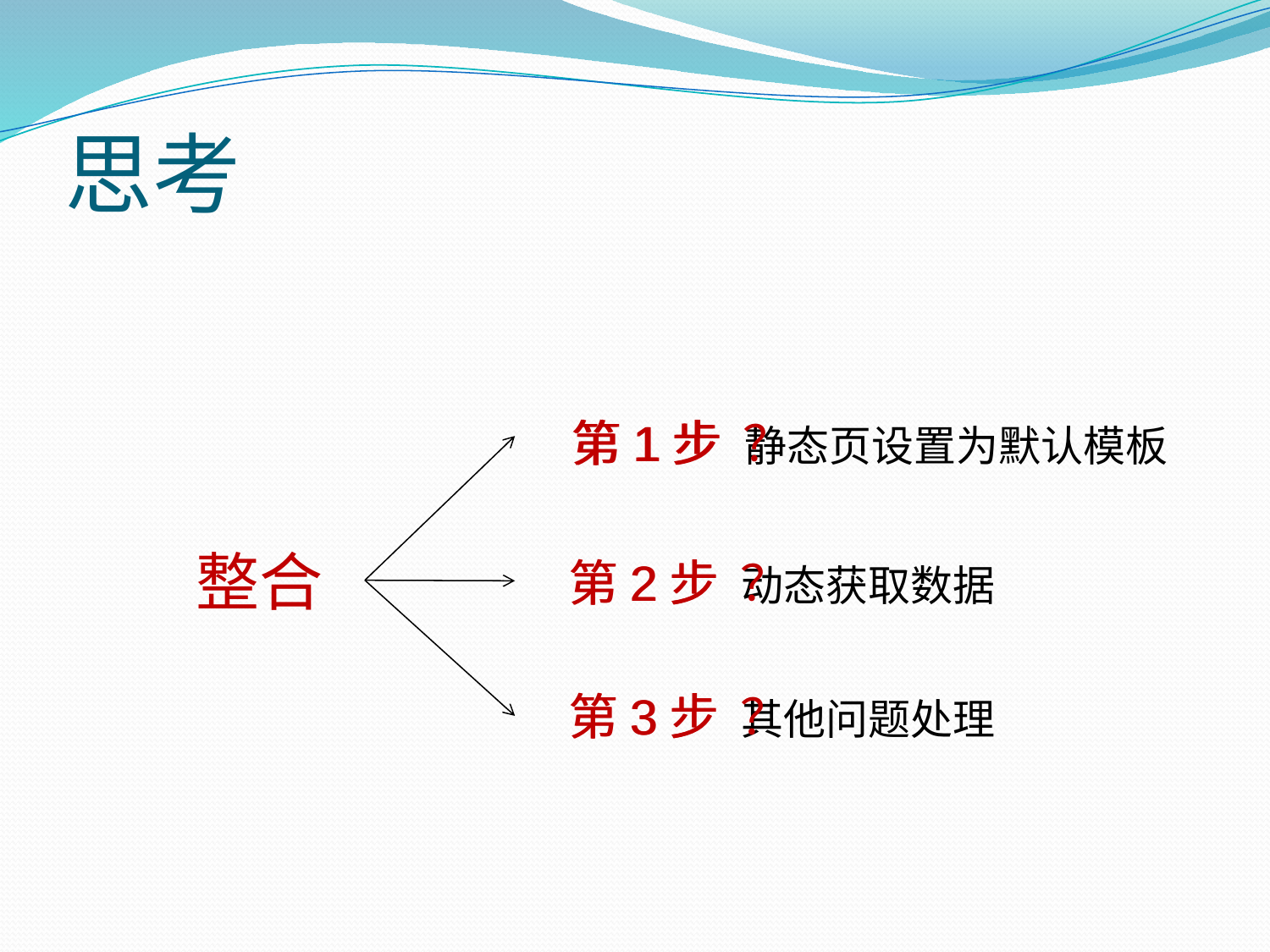

# 思考

第1步  静态页设置为默认模板
第1步  ？
整合
第2步  动态获取数据
第2步  ？
第3步  其他问题处理
第3步  ？